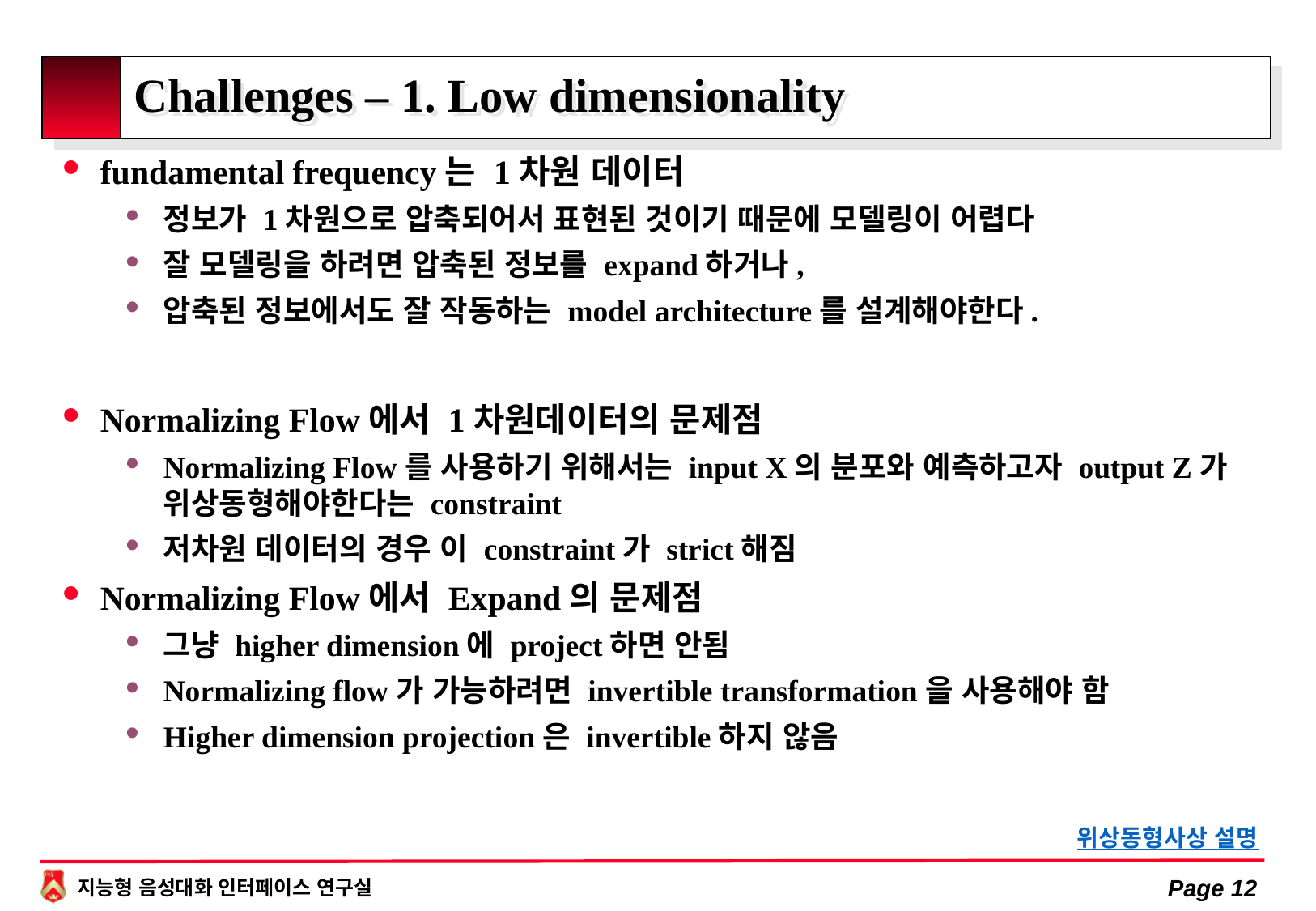

# Challenges – 1. Low dimensionality
fundamental frequency는 1차원 데이터
정보가 1차원으로 압축되어서 표현된 것이기 때문에 모델링이 어렵다
잘 모델링을 하려면 압축된 정보를 expand하거나,
압축된 정보에서도 잘 작동하는 model architecture를 설계해야한다.

Normalizing Flow에서 1차원데이터의 문제점
Normalizing Flow를 사용하기 위해서는 input X의 분포와 예측하고자 output Z가 위상동형해야한다는 constraint
저차원 데이터의 경우 이 constraint가 strict해짐
Normalizing Flow에서 Expand의 문제점
그냥 higher dimension에 project하면 안됨
Normalizing flow가 가능하려면 invertible transformation을 사용해야 함
Higher dimension projection은 invertible하지 않음

위상동형사상 설명
Page 12